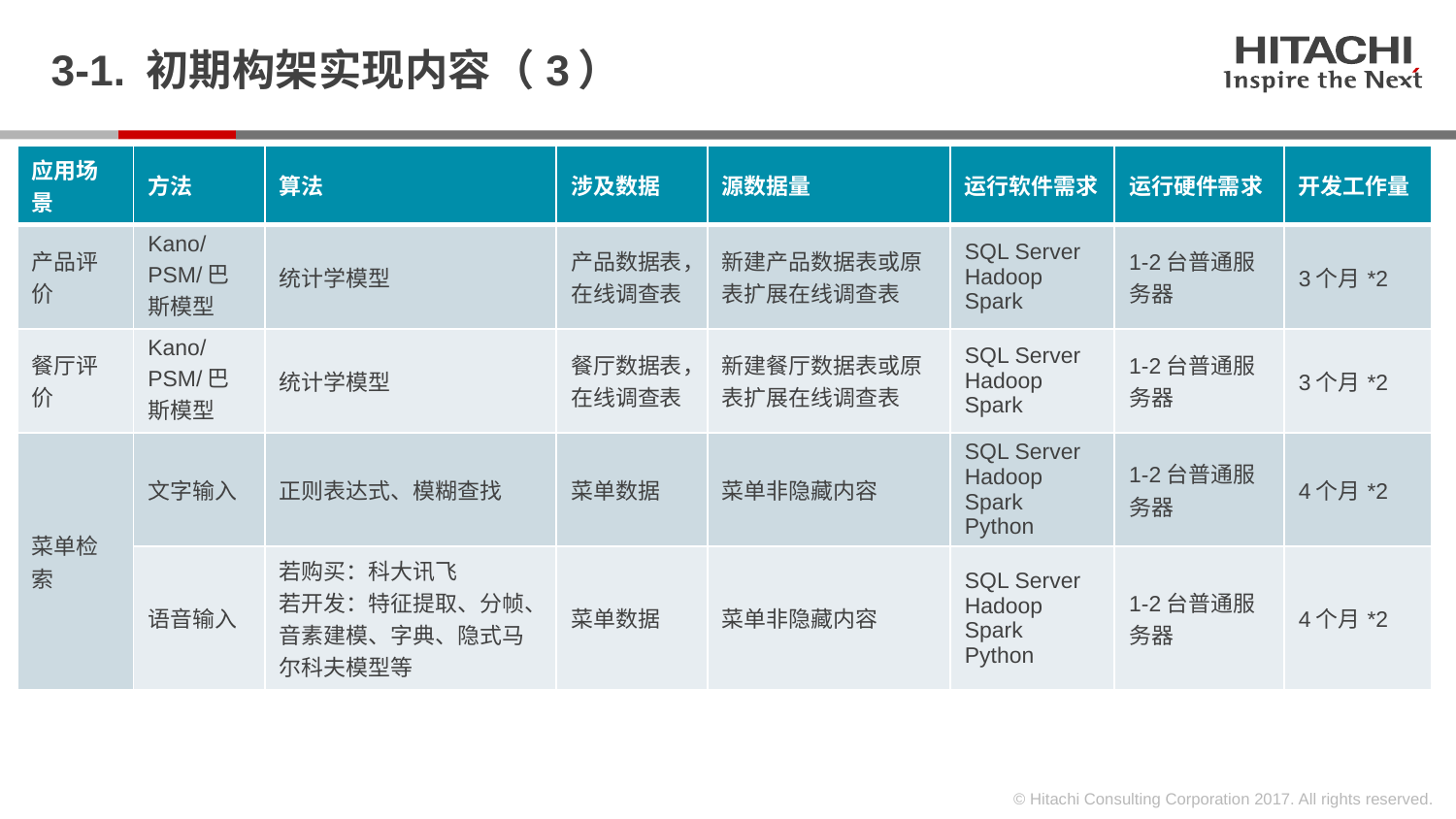

3-1. 初期构架实现内容（3）
| 应用场景 | 方法 | 算法 | 涉及数据 | 源数据量 | 运行软件需求 | 运行硬件需求 | 开发工作量 |
| --- | --- | --- | --- | --- | --- | --- | --- |
| 产品评价 | Kano/PSM/巴斯模型 | 统计学模型 | 产品数据表，在线调查表 | 新建产品数据表或原表扩展在线调查表 | SQL Server Hadoop Spark | 1-2台普通服务器 | 3个月\*2 |
| 餐厅评价 | Kano/PSM/巴斯模型 | 统计学模型 | 餐厅数据表，在线调查表 | 新建餐厅数据表或原表扩展在线调查表 | SQL Server Hadoop Spark | 1-2台普通服务器 | 3个月\*2 |
| 菜单检索 | 文字输入 | 正则表达式、模糊查找 | 菜单数据 | 菜单非隐藏内容 | SQL Server Hadoop Spark Python | 1-2台普通服务器 | 4个月\*2 |
|  | 语音输入 | 若购买：科大讯飞 若开发：特征提取、分帧、音素建模、字典、隐式马尔科夫模型等 | 菜单数据 | 菜单非隐藏内容 | SQL Server Hadoop Spark Python | 1-2台普通服务器 | 4个月\*2 |